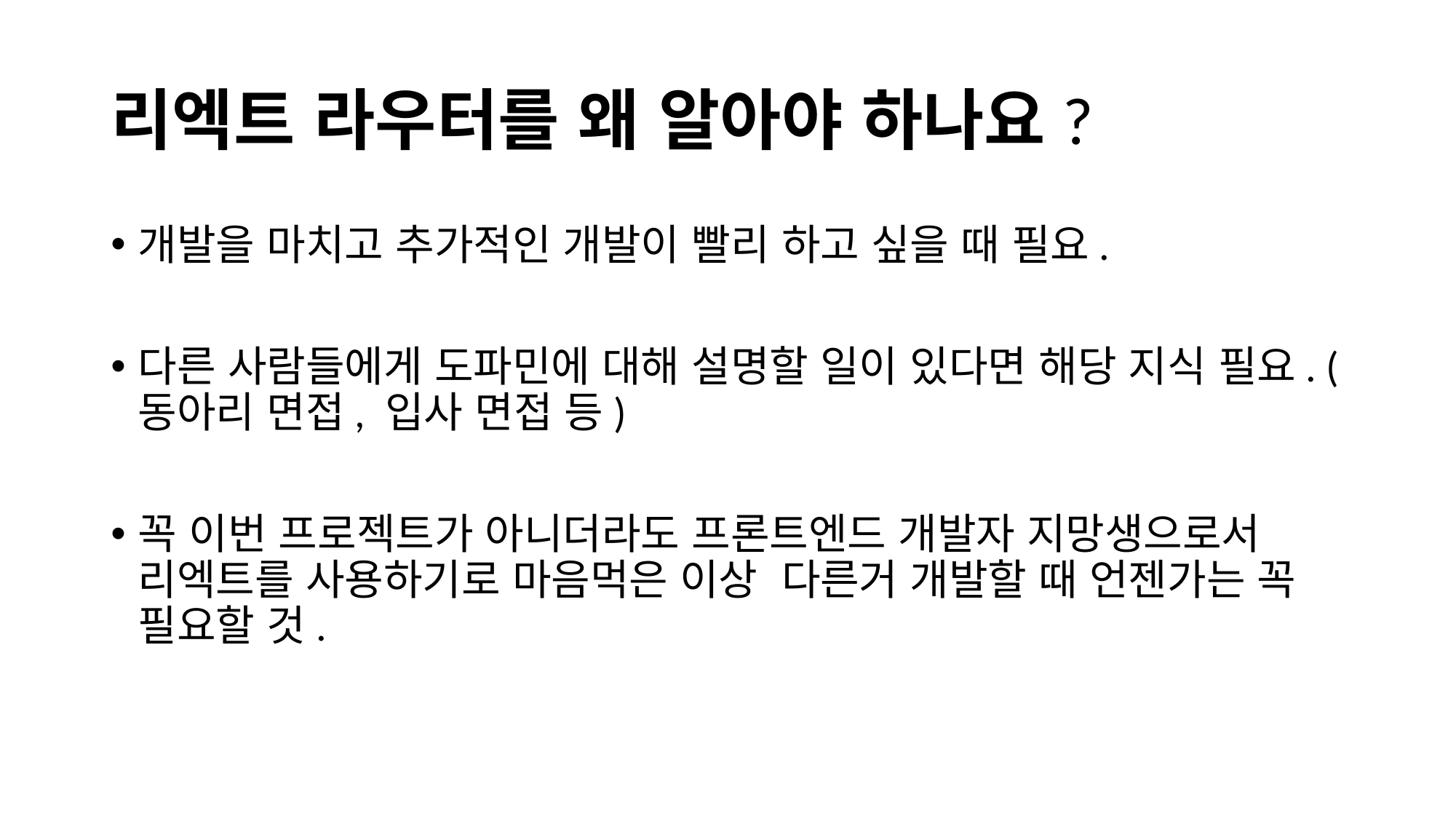

# 리엑트 라우터를 왜 알아야 하나요?
개발을 마치고 추가적인 개발이 빨리 하고 싶을 때 필요.

다른 사람들에게 도파민에 대해 설명할 일이 있다면 해당 지식 필요. ( 동아리 면접, 입사 면접 등)

꼭 이번 프로젝트가 아니더라도 프론트엔드 개발자 지망생으로서 리엑트를 사용하기로 마음먹은 이상  다른거 개발할 때 언젠가는 꼭 필요할 것.